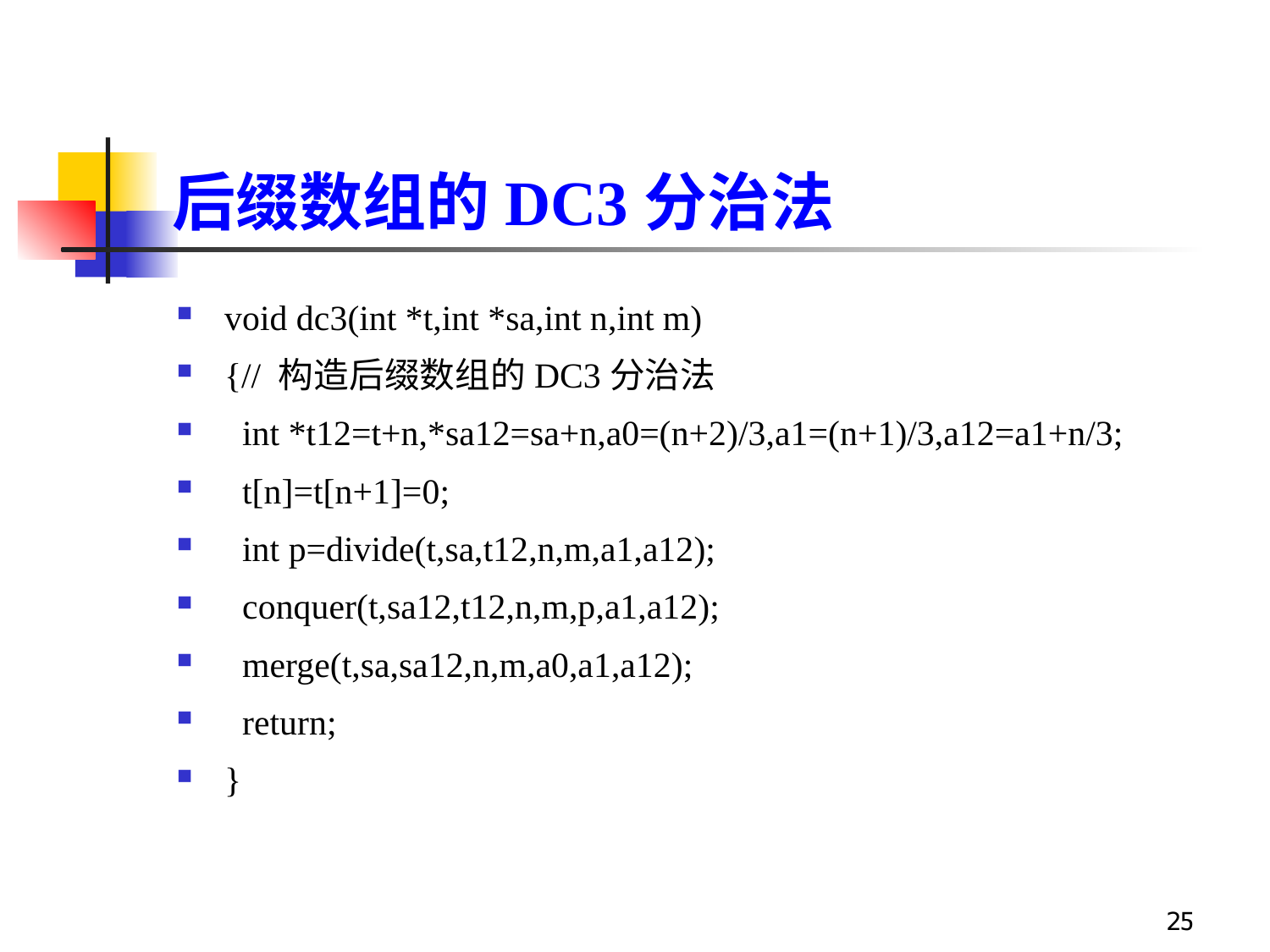

# 后缀数组的DC3分治法
void dc3(int *t,int *sa,int n,int m)
{// 构造后缀数组的DC3分治法
  int *t12=t+n,*sa12=sa+n,a0=(n+2)/3,a1=(n+1)/3,a12=a1+n/3;
  t[n]=t[n+1]=0;
  int p=divide(t,sa,t12,n,m,a1,a12);
  conquer(t,sa12,t12,n,m,p,a1,a12);
  merge(t,sa,sa12,n,m,a0,a1,a12);
  return;
}

25